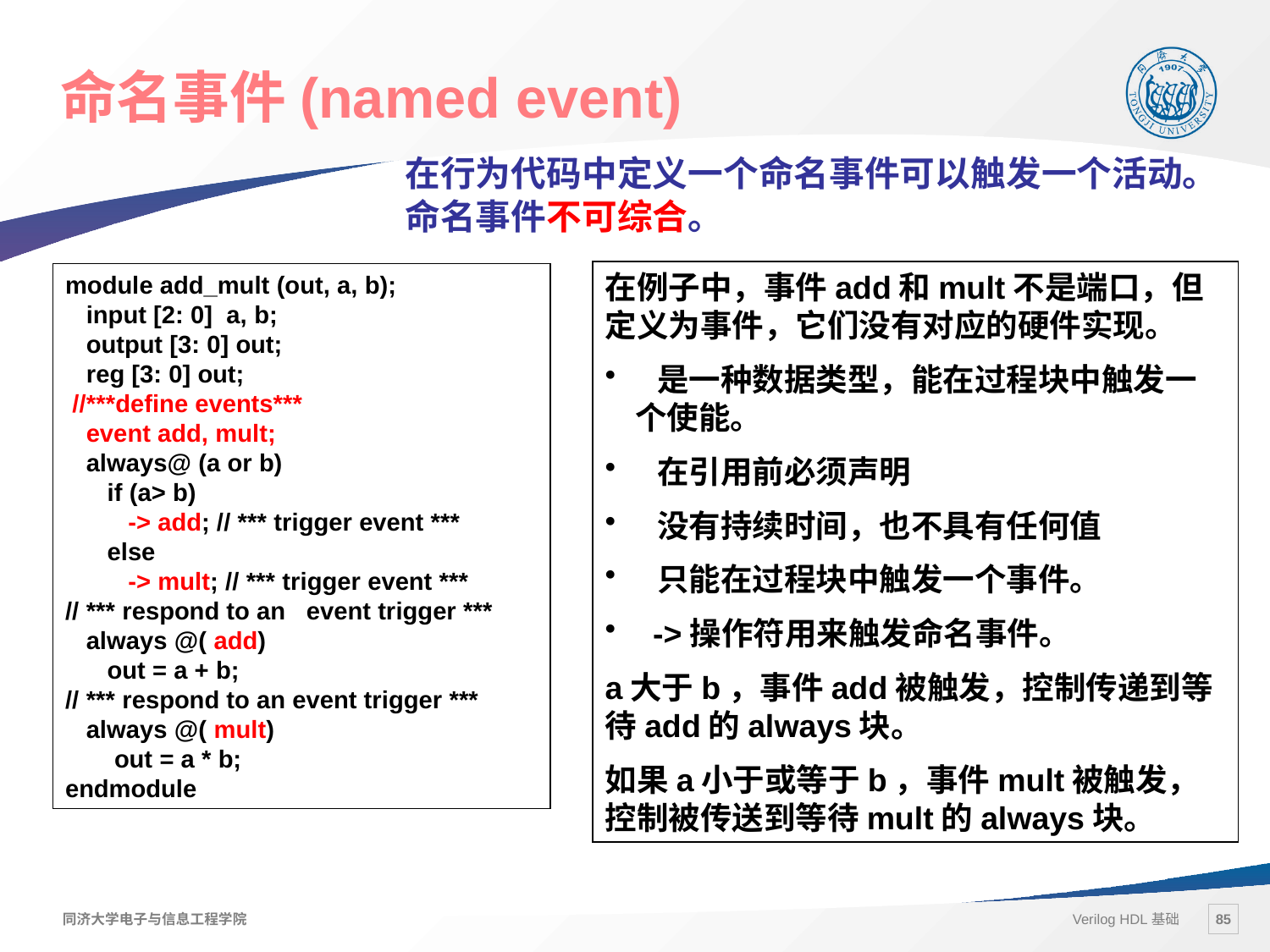

# 命名事件(named event)
在行为代码中定义一个命名事件可以触发一个活动。命名事件不可综合。
在例子中，事件add和mult不是端口，但定义为事件，它们没有对应的硬件实现。
  是一种数据类型，能在过程块中触发一个使能。
  在引用前必须声明
  没有持续时间，也不具有任何值
  只能在过程块中触发一个事件。
  ->操作符用来触发命名事件。
a大于b，事件add被触发，控制传递到等待add的always块。
如果a小于或等于b，事件mult被触发，控制被传送到等待mult的always块。
module add_mult (out, a, b);
   input [2: 0]  a, b;
   output [3: 0] out;
   reg [3: 0] out;
 //***define events***
   event add, mult;
   always@ (a or b)
      if (a> b)
         -> add; // *** trigger event ***
      else
         -> mult; // *** trigger event ***
// *** respond to an   event trigger ***
   always @( add)
      out = a + b;
// *** respond to an event trigger ***
   always @( mult)
       out = a * b;
endmodule